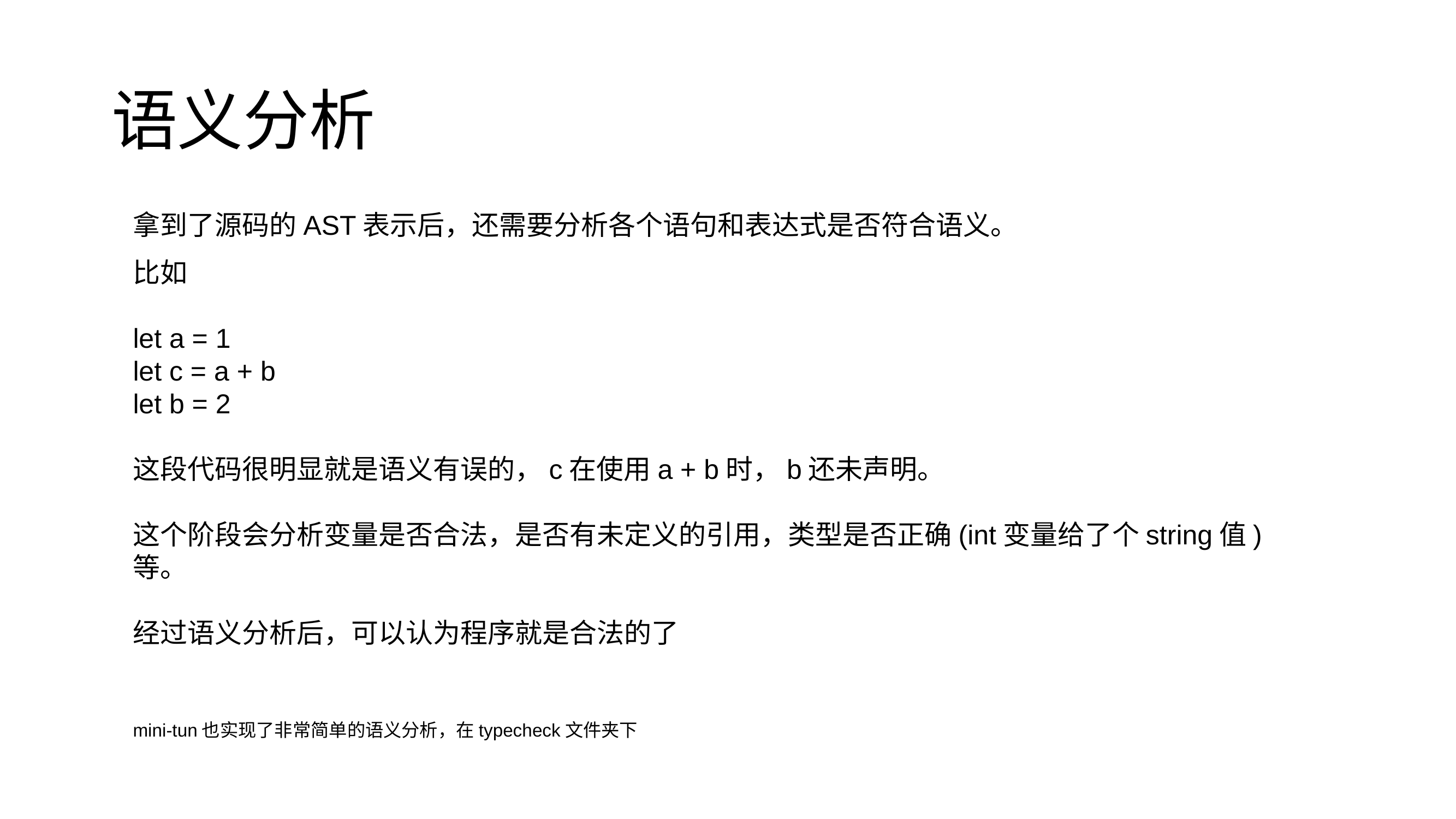

语义分析
拿到了源码的AST表示后，还需要分析各个语句和表达式是否符合语义。

比如

let a = 1
let c = a + b
let b = 2

这段代码很明显就是语义有误的，c在使用a + b时，b还未声明。

这个阶段会分析变量是否合法，是否有未定义的引用，类型是否正确(int变量给了个string值)等。

经过语义分析后，可以认为程序就是合法的了
mini-tun也实现了非常简单的语义分析，在typecheck文件夹下